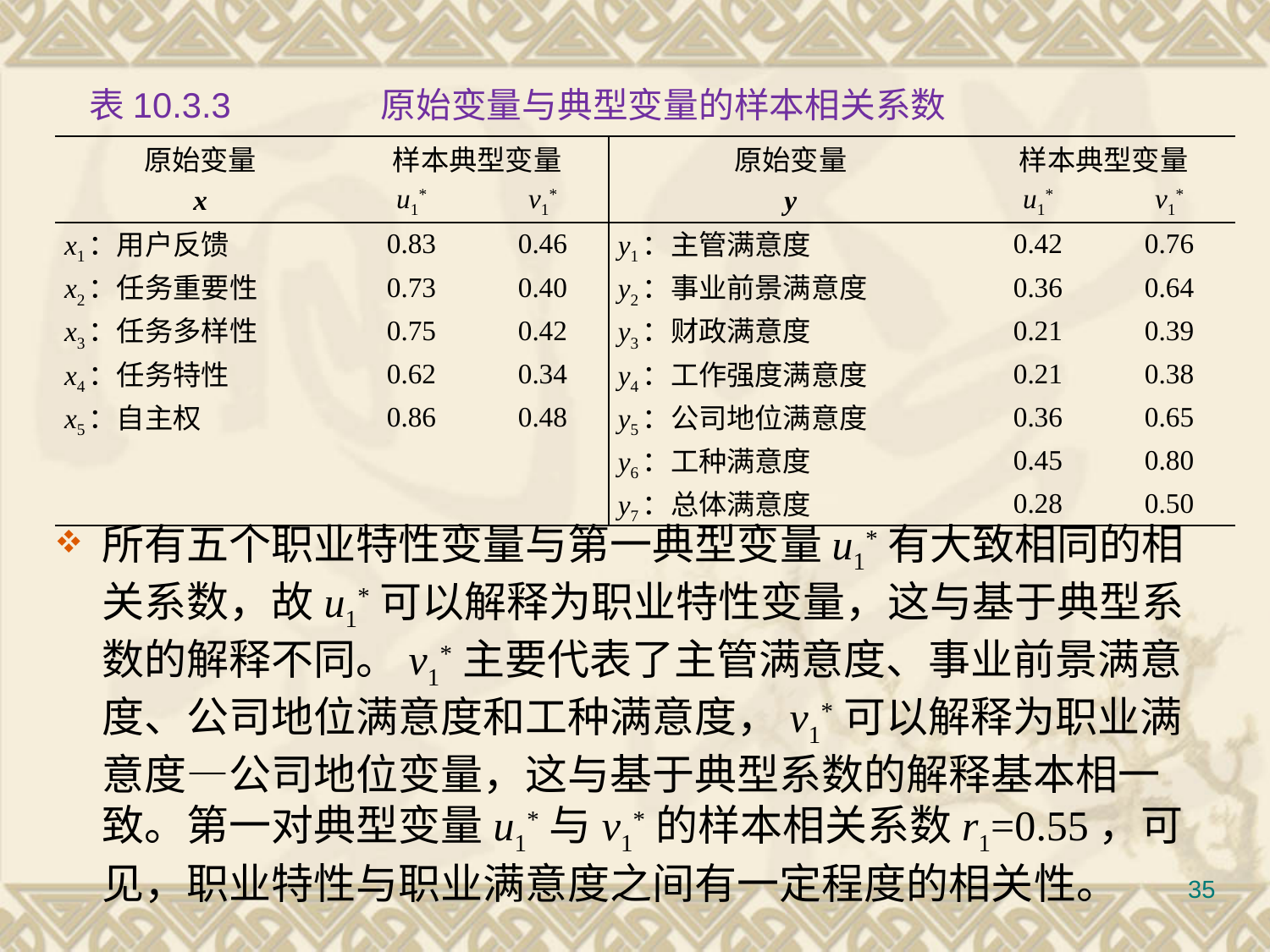

表10.3.3	   原始变量与典型变量的样本相关系数
#

所有五个职业特性变量与第一典型变量u1*有大致相同的相关系数，故u1*可以解释为职业特性变量，这与基于典型系数的解释不同。v1*主要代表了主管满意度、事业前景满意度、公司地位满意度和工种满意度，v1*可以解释为职业满意度—公司地位变量，这与基于典型系数的解释基本相一致。第一对典型变量u1*与v1*的样本相关系数r1=0.55，可见，职业特性与职业满意度之间有一定程度的相关性。
| 原始变量 | 样本典型变量 |  | 原始变量 | 样本典型变量 |  |
| --- | --- | --- | --- | --- | --- |
| x | u1\* | v1\* | y | u1\* | v1\* |
| x1：用户反馈 | 0.83 | 0.46 | y1：主管满意度 | 0.42 | 0.76 |
| x2：任务重要性 | 0.73 | 0.40 | y2：事业前景满意度 | 0.36 | 0.64 |
| x3：任务多样性 | 0.75 | 0.42 | y3：财政满意度 | 0.21 | 0.39 |
| x4：任务特性 | 0.62 | 0.34 | y4：工作强度满意度 | 0.21 | 0.38 |
| x5：自主权 | 0.86 | 0.48 | y5：公司地位满意度 | 0.36 | 0.65 |
|  |  |  | y6：工种满意度 | 0.45 | 0.80 |
|  |  |  | y7：总体满意度 | 0.28 | 0.50 |
35